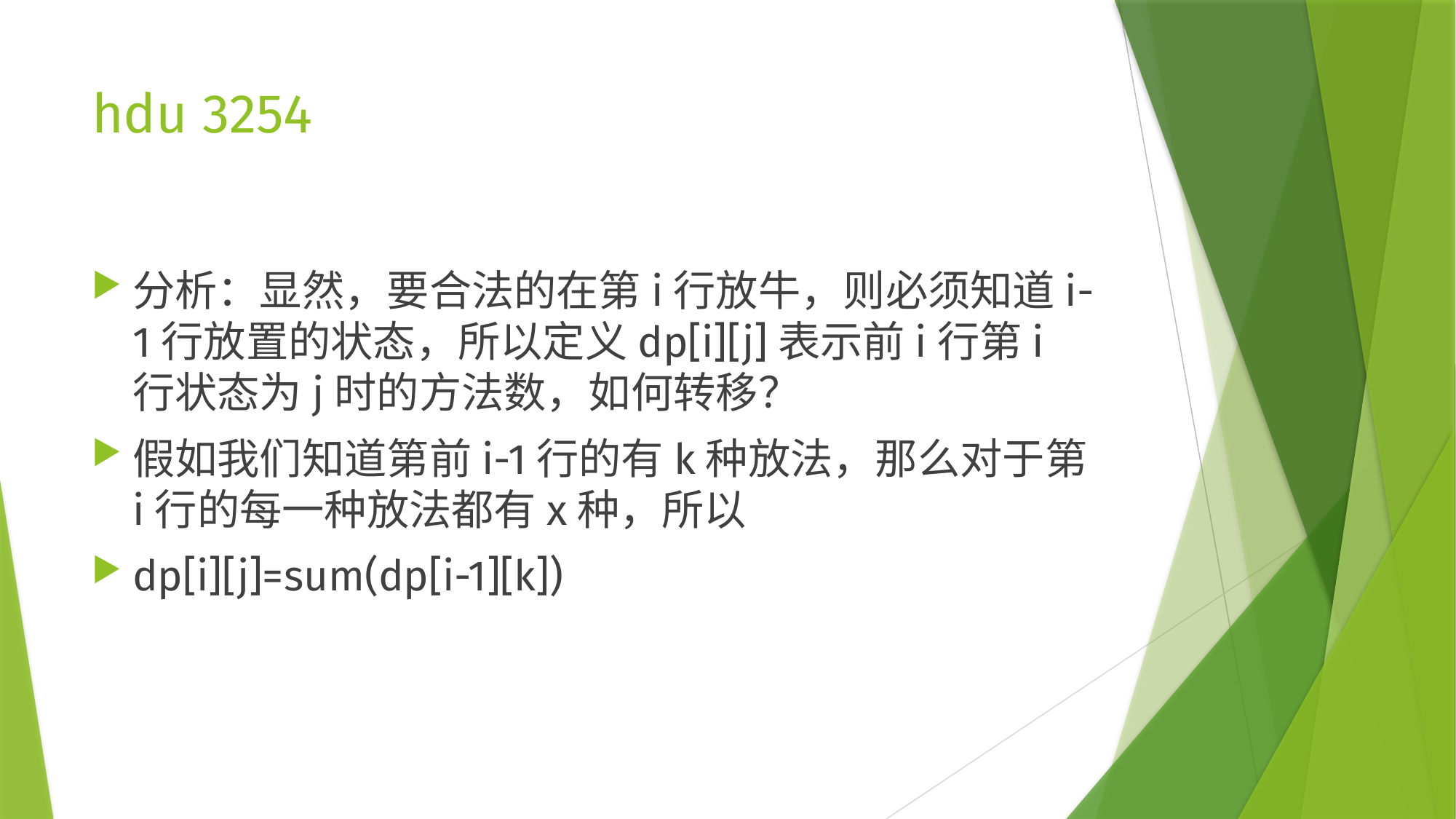

# hdu 3254
分析：显然，要合法的在第i行放牛，则必须知道i-1行放置的状态，所以定义dp[i][j]表示前i行第i行状态为j时的方法数，如何转移？
假如我们知道第前i-1行的有k种放法，那么对于第i行的每一种放法都有x种，所以
dp[i][j]=sum(dp[i-1][k])